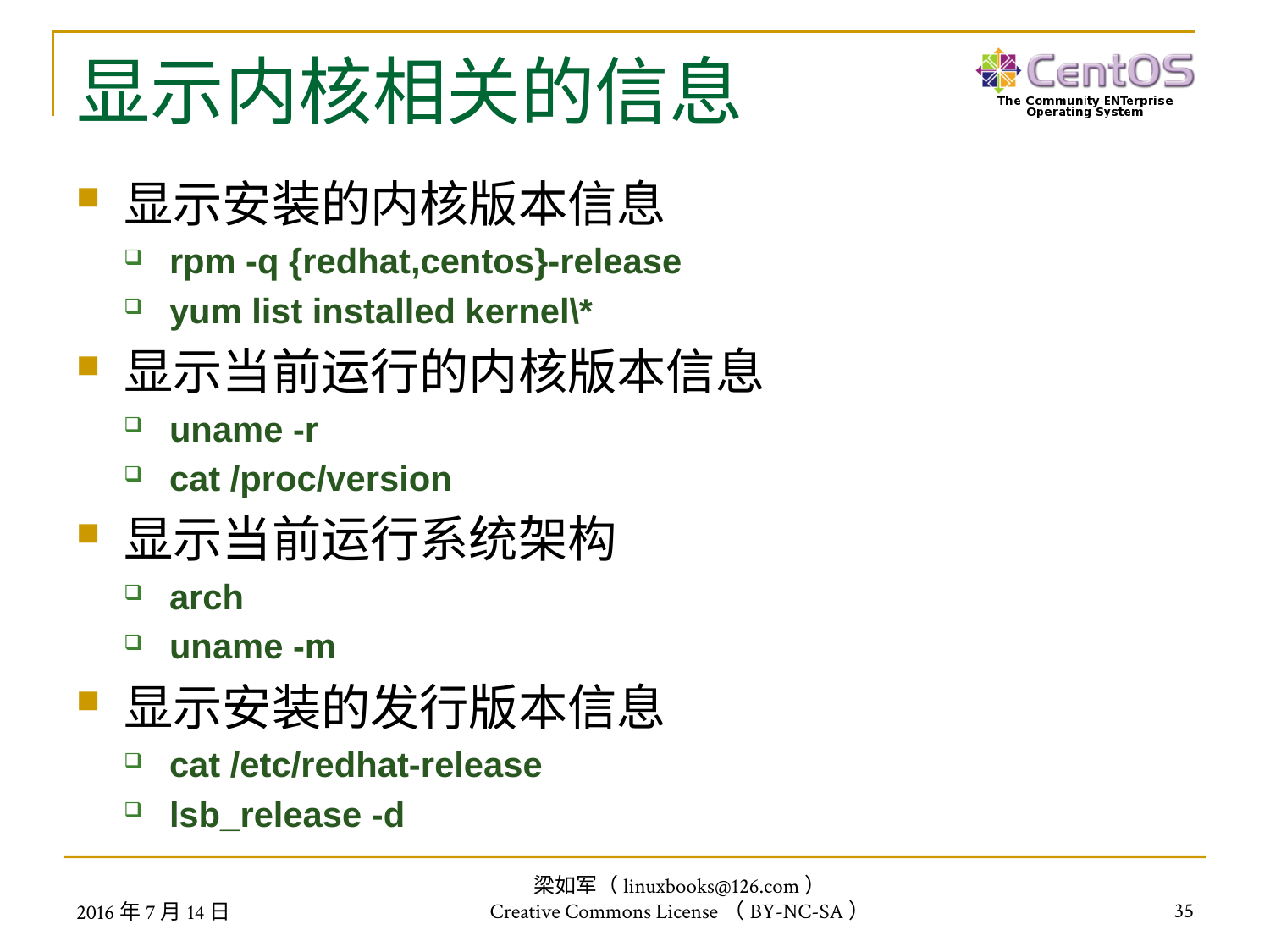

# 显示内核相关的信息
显示安装的内核版本信息
rpm -q {redhat,centos}-release
yum list installed kernel\*
显示当前运行的内核版本信息
uname -r
cat /proc/version
显示当前运行系统架构
arch
uname -m
显示安装的发行版本信息
cat /etc/redhat-release
lsb_release -d

梁如军（linuxbooks@126.com）
Creative Commons License（BY-NC-SA）
2016年7月14日
35